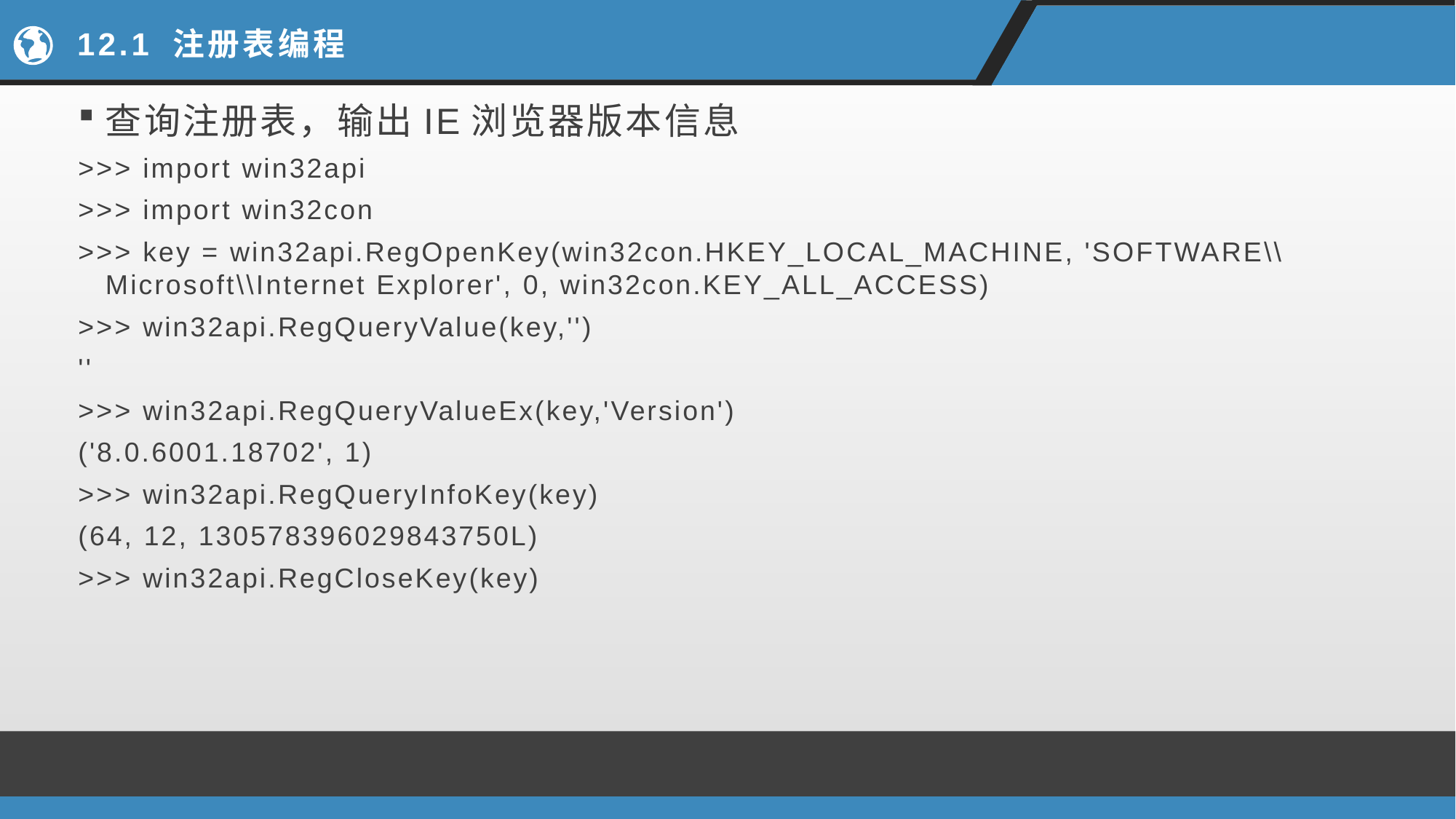

# 12.1 注册表编程

查询注册表，输出IE浏览器版本信息
>>> import win32api
>>> import win32con
>>> key = win32api.RegOpenKey(win32con.HKEY_LOCAL_MACHINE, 'SOFTWARE\\Microsoft\\Internet Explorer', 0, win32con.KEY_ALL_ACCESS)
>>> win32api.RegQueryValue(key,'')
''
>>> win32api.RegQueryValueEx(key,'Version')
('8.0.6001.18702', 1)
>>> win32api.RegQueryInfoKey(key)
(64, 12, 130578396029843750L)
>>> win32api.RegCloseKey(key)